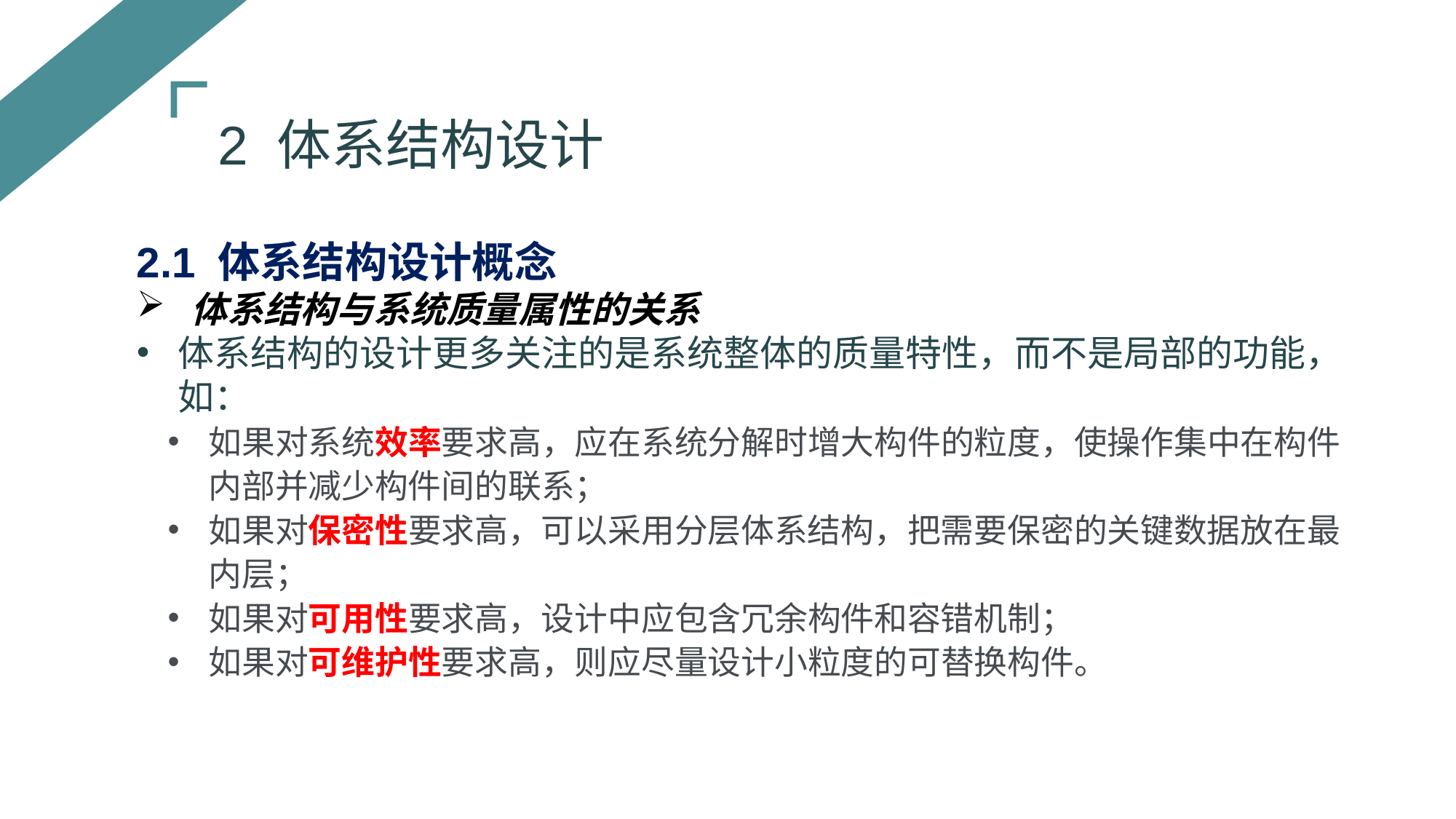

2 体系结构设计
2.1 体系结构设计概念
体系结构与系统质量属性的关系
体系结构的设计更多关注的是系统整体的质量特性，而不是局部的功能，如：
如果对系统效率要求高，应在系统分解时增大构件的粒度，使操作集中在构件内部并减少构件间的联系；
如果对保密性要求高，可以采用分层体系结构，把需要保密的关键数据放在最内层；
如果对可用性要求高，设计中应包含冗余构件和容错机制；
如果对可维护性要求高，则应尽量设计小粒度的可替换构件。